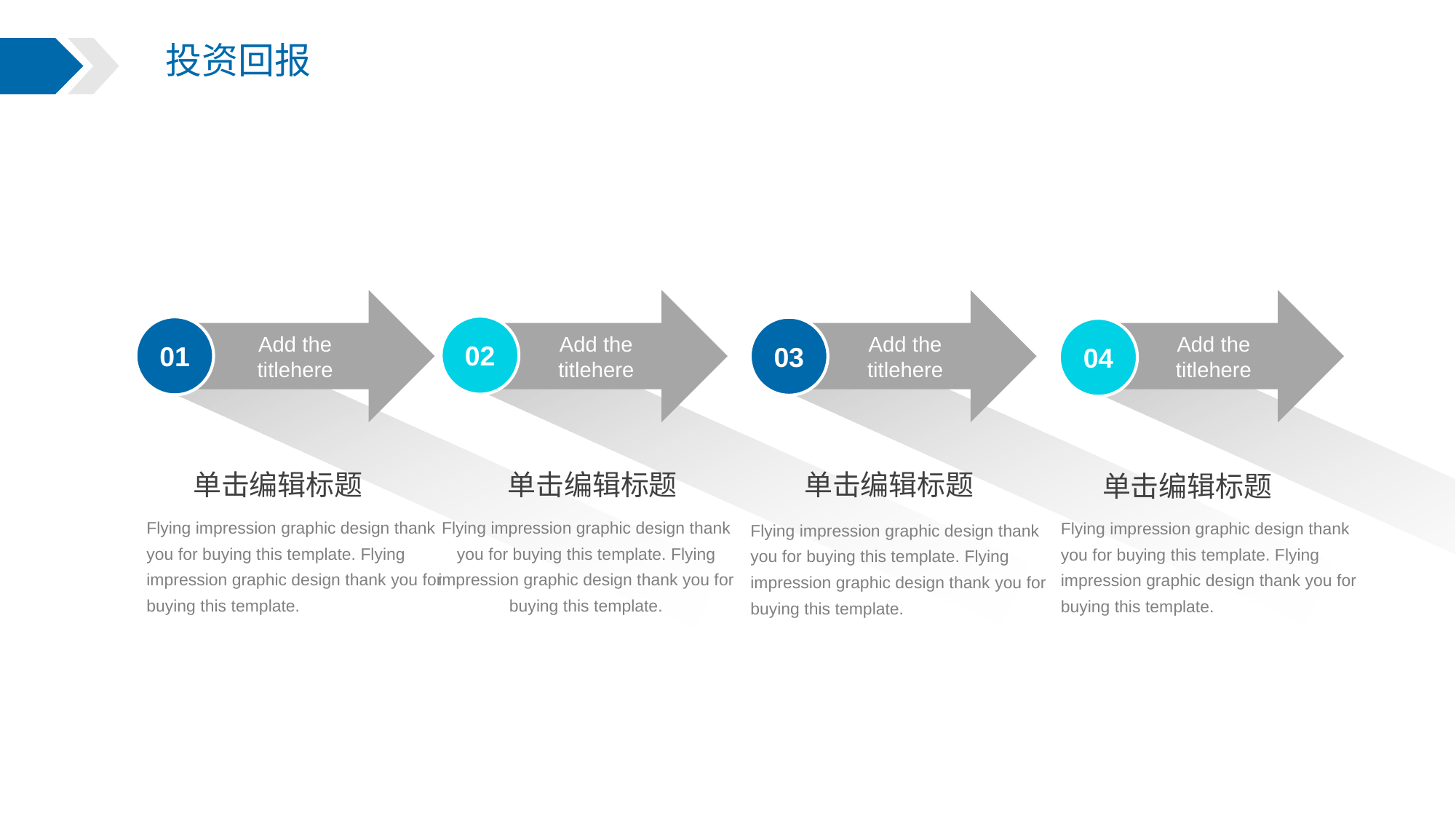

Add the titlehere
Add the titlehere
Add the titlehere
Add the titlehere
02
01
03
04

单击编辑标题
单击编辑标题
单击编辑标题
单击编辑标题
Flying impression graphic design thank you for buying this template. Flying impression graphic design thank you for buying this template.

Flying impression graphic design thank you for buying this template. Flying impression graphic design thank you for buying this template.

Flying impression graphic design thank you for buying this template. Flying impression graphic design thank you for buying this template.

Flying impression graphic design thank you for buying this template. Flying impression graphic design thank you for buying this template.